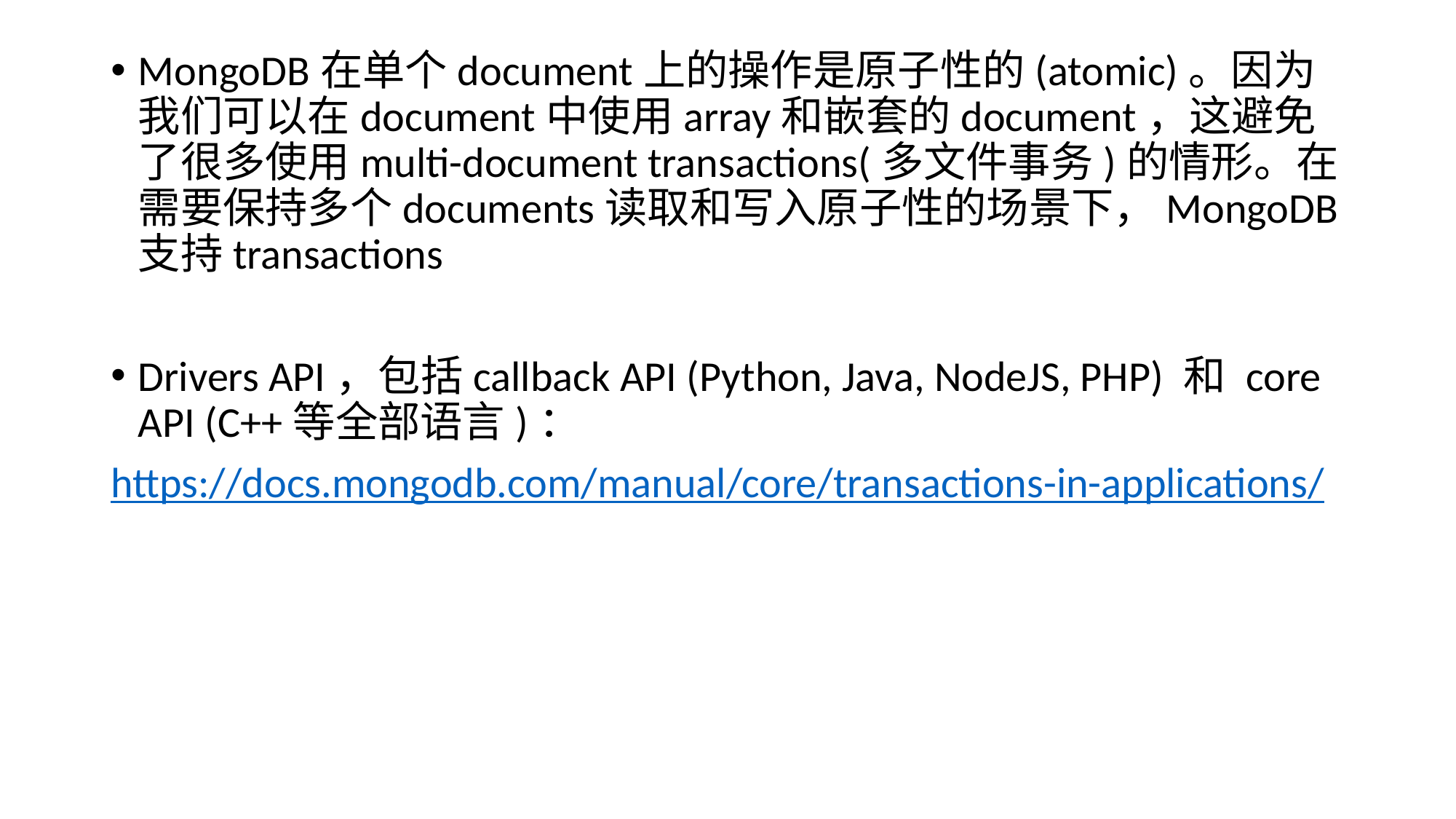

MongoDB在单个document上的操作是原子性的(atomic)。因为我们可以在document中使用array和嵌套的document，这避免了很多使用multi-document transactions(多文件事务)的情形。在需要保持多个documents读取和写入原子性的场景下，MongoDB支持transactions

Drivers API，包括callback API (Python, Java, NodeJS, PHP) 和 core API (C++等全部语言)：
https://docs.mongodb.com/manual/core/transactions-in-applications/